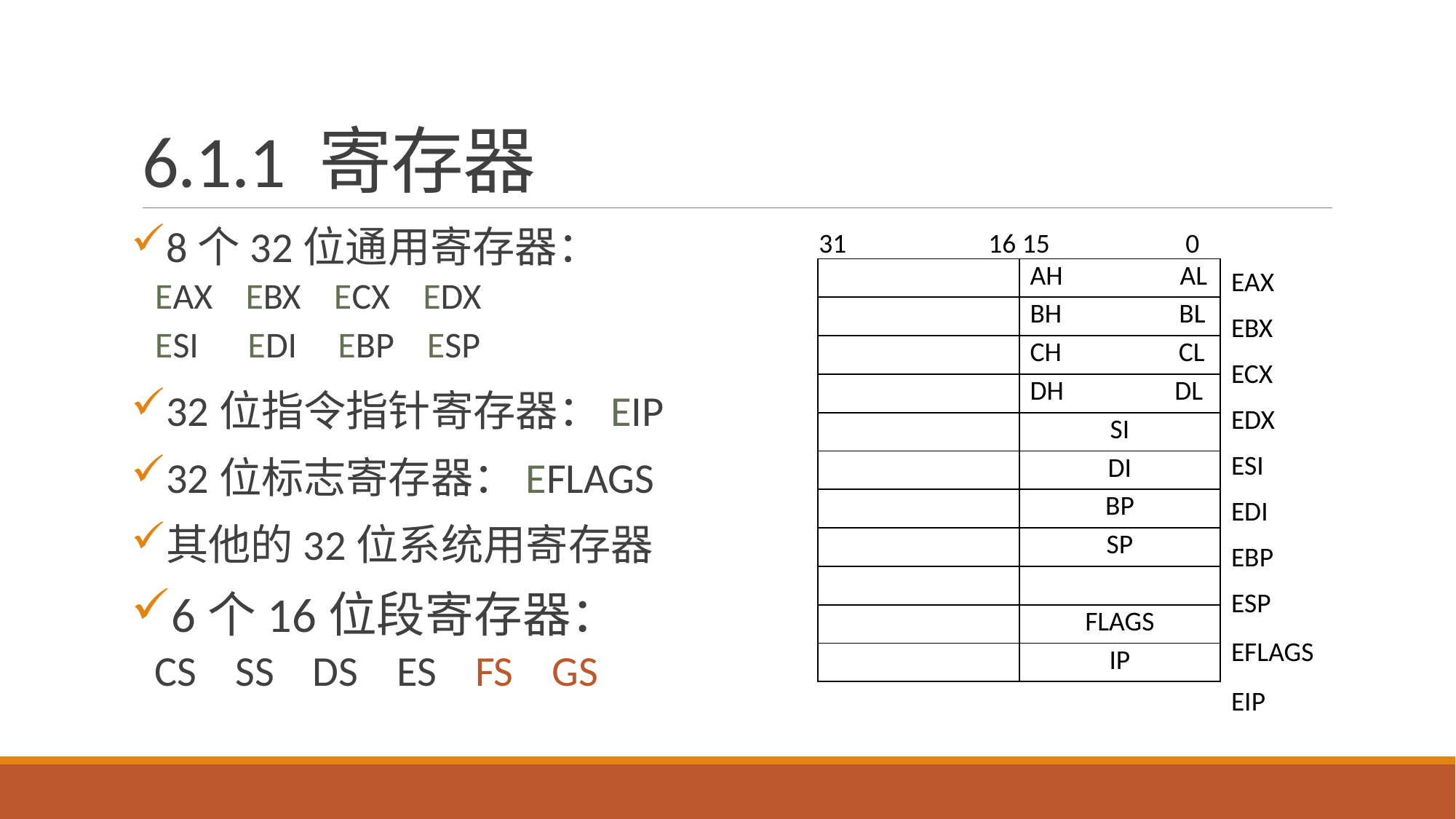

# 6.1.1 寄存器
8个32位通用寄存器：
EAX    EBX    ECX    EDX
ESI      EDI     EBP    ESP
32位指令指针寄存器：EIP
32位标志寄存器：EFLAGS
其他的32位系统用寄存器
6个16位段寄存器：
CS    SS    DS    ES    FS    GS

 31                       16 15                      0
EAX
EBX
ECX
EDX
ESI
EDI
EBP
ESP
EFLAGS
EIP

|  | AH AL |
| --- | --- |
|  | BH BL |
|  | CH CL |
|  | DH DL |
|  | SI |
|  | DI |
|  | BP |
|  | SP |
|  |  |
|  | FLAGS |
|  | IP |